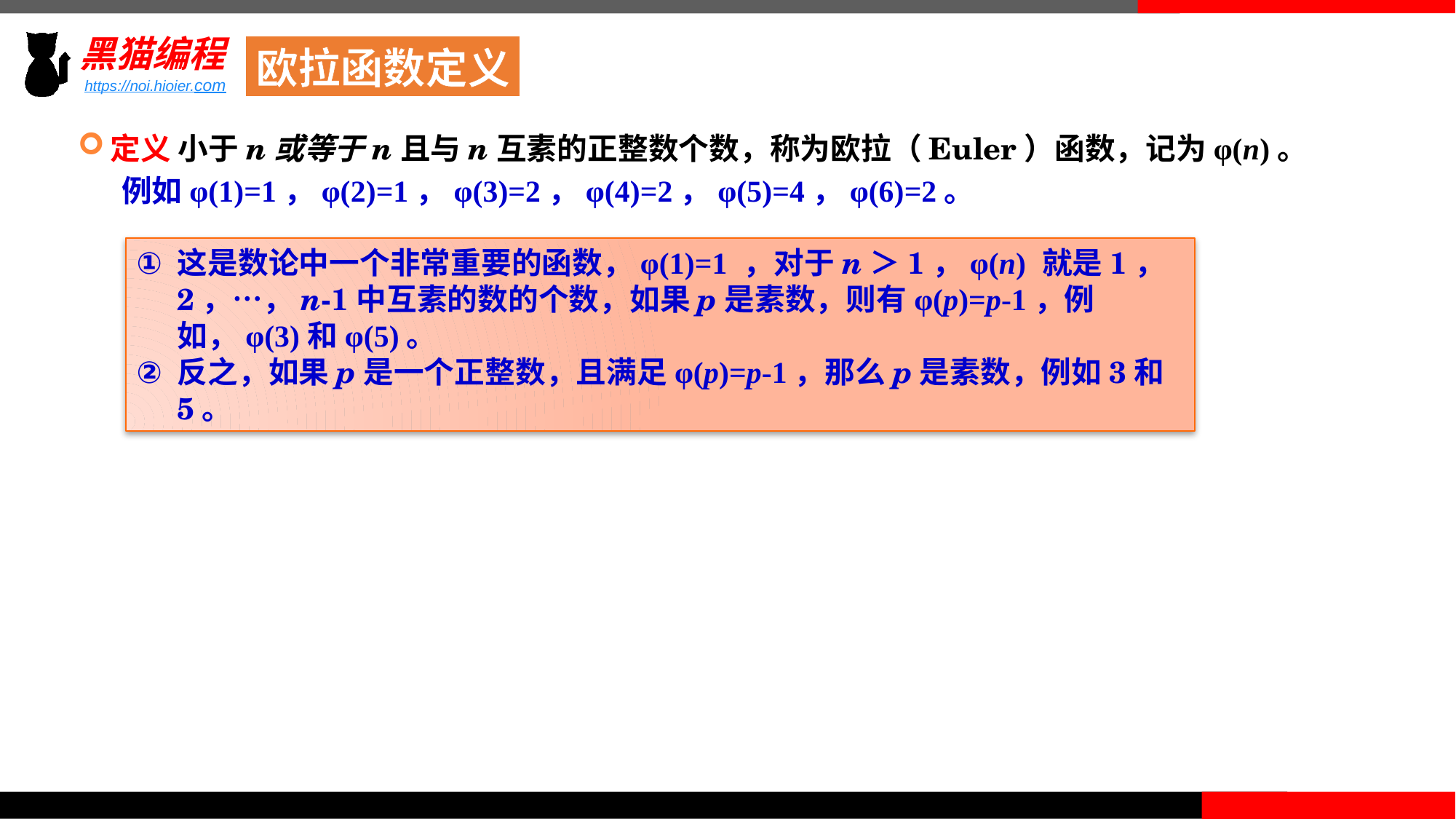

欧拉函数定义
定义 小于n或等于n且与n互素的正整数个数，称为欧拉（Euler）函数，记为φ(n)。
例如φ(1)=1，φ(2)=1，φ(3)=2，φ(4)=2，φ(5)=4，φ(6)=2。
这是数论中一个非常重要的函数，φ(1)=1 ，对于n＞1，φ(n) 就是1，2，…，n-1中互素的数的个数，如果p是素数，则有φ(p)=p-1，例如，φ(3)和φ(5)。
反之，如果p是一个正整数，且满足φ(p)=p-1，那么p是素数，例如3和5。